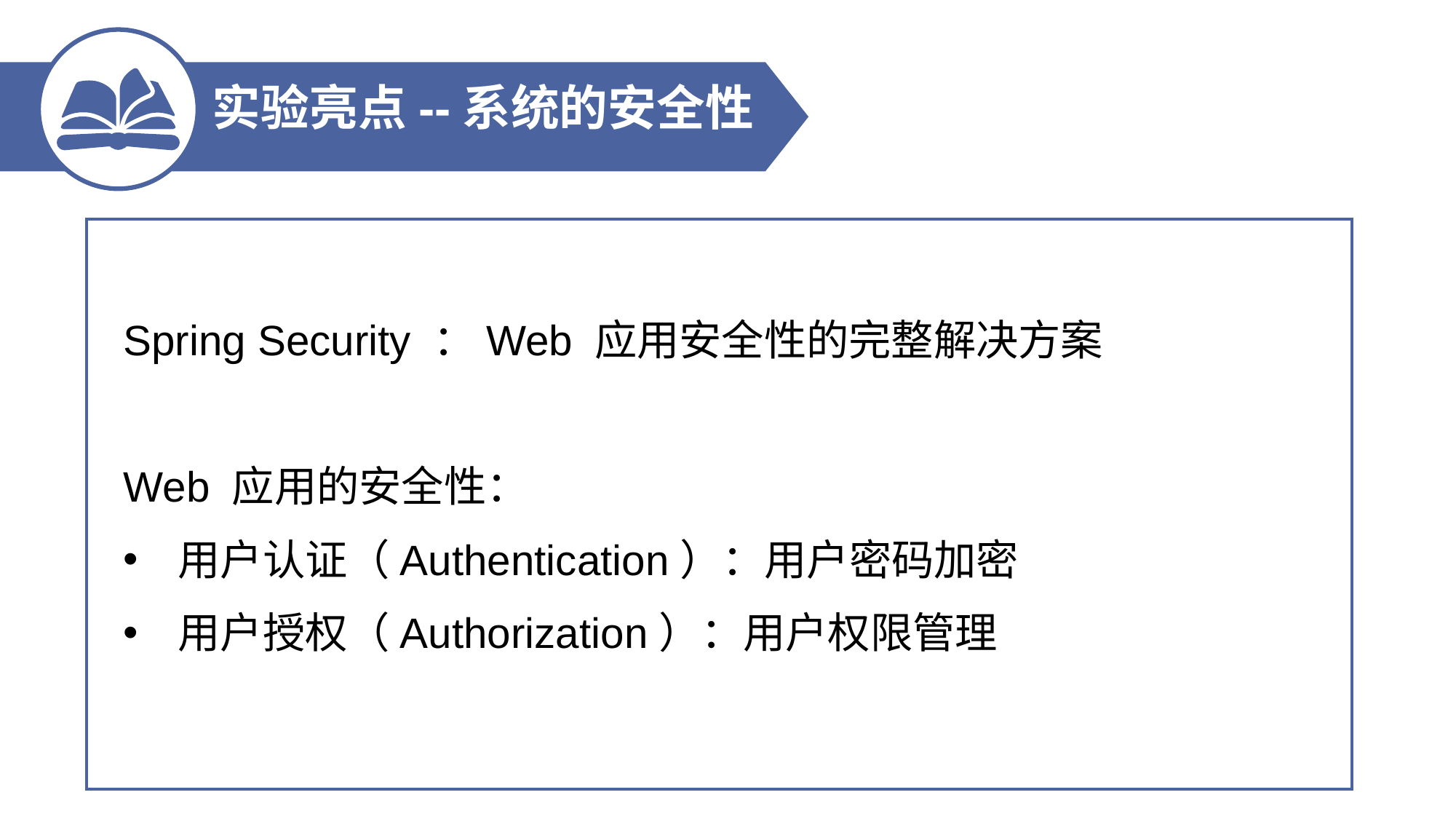

实验亮点--系统的安全性

Spring Security ：Web 应用安全性的完整解决方案

Web 应用的安全性：
用户认证（Authentication）：用户密码加密
用户授权（Authorization）：用户权限管理